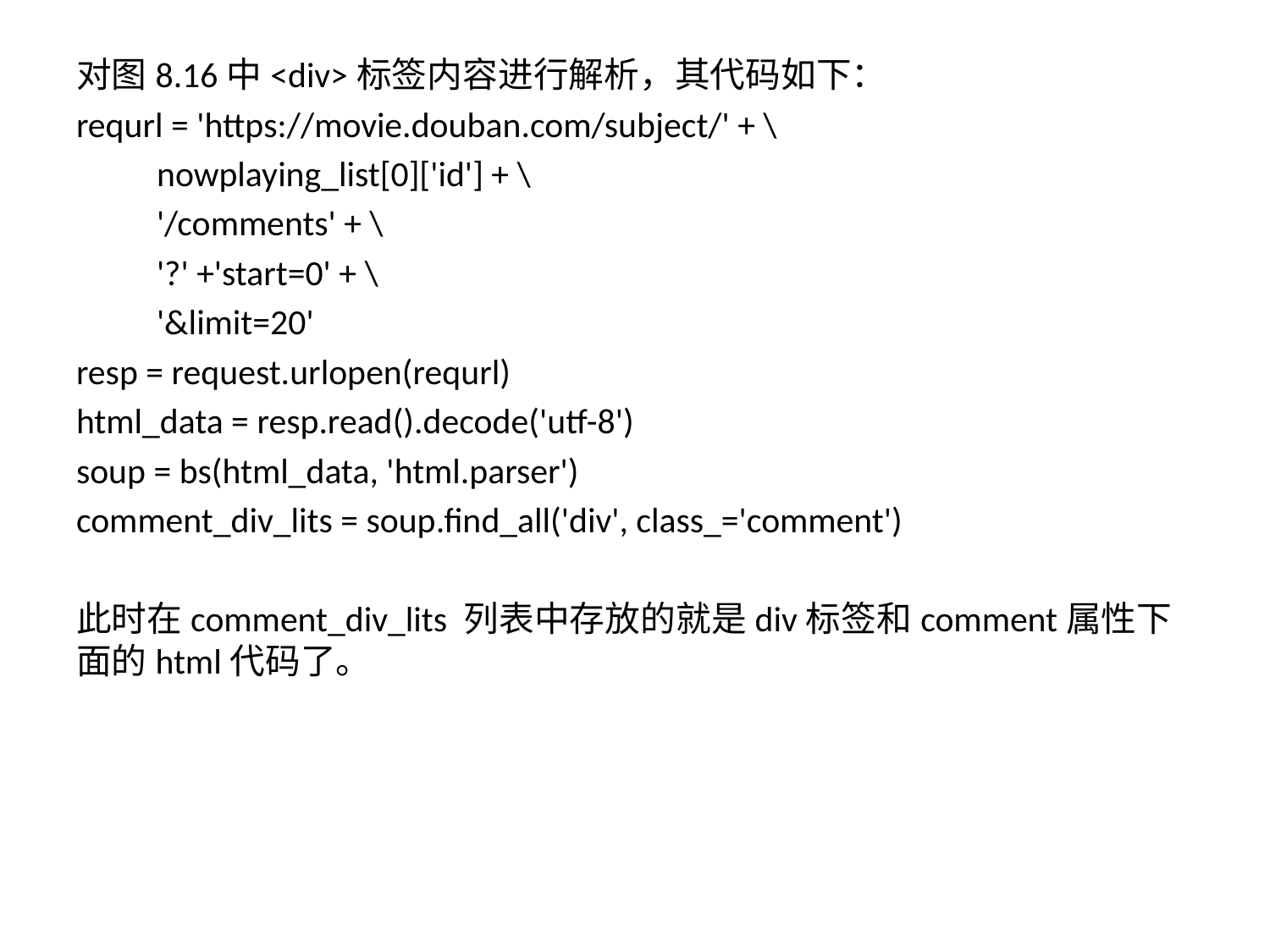

对图8.16中<div>标签内容进行解析，其代码如下：
requrl = 'https://movie.douban.com/subject/' + \
          nowplaying_list[0]['id'] + \
          '/comments' + \
          '?' +'start=0' + \
          '&limit=20'
resp = request.urlopen(requrl)
html_data = resp.read().decode('utf-8')
soup = bs(html_data, 'html.parser')
comment_div_lits = soup.find_all('div', class_='comment')

此时在comment_div_lits 列表中存放的就是div标签和comment属性下面的html代码了。